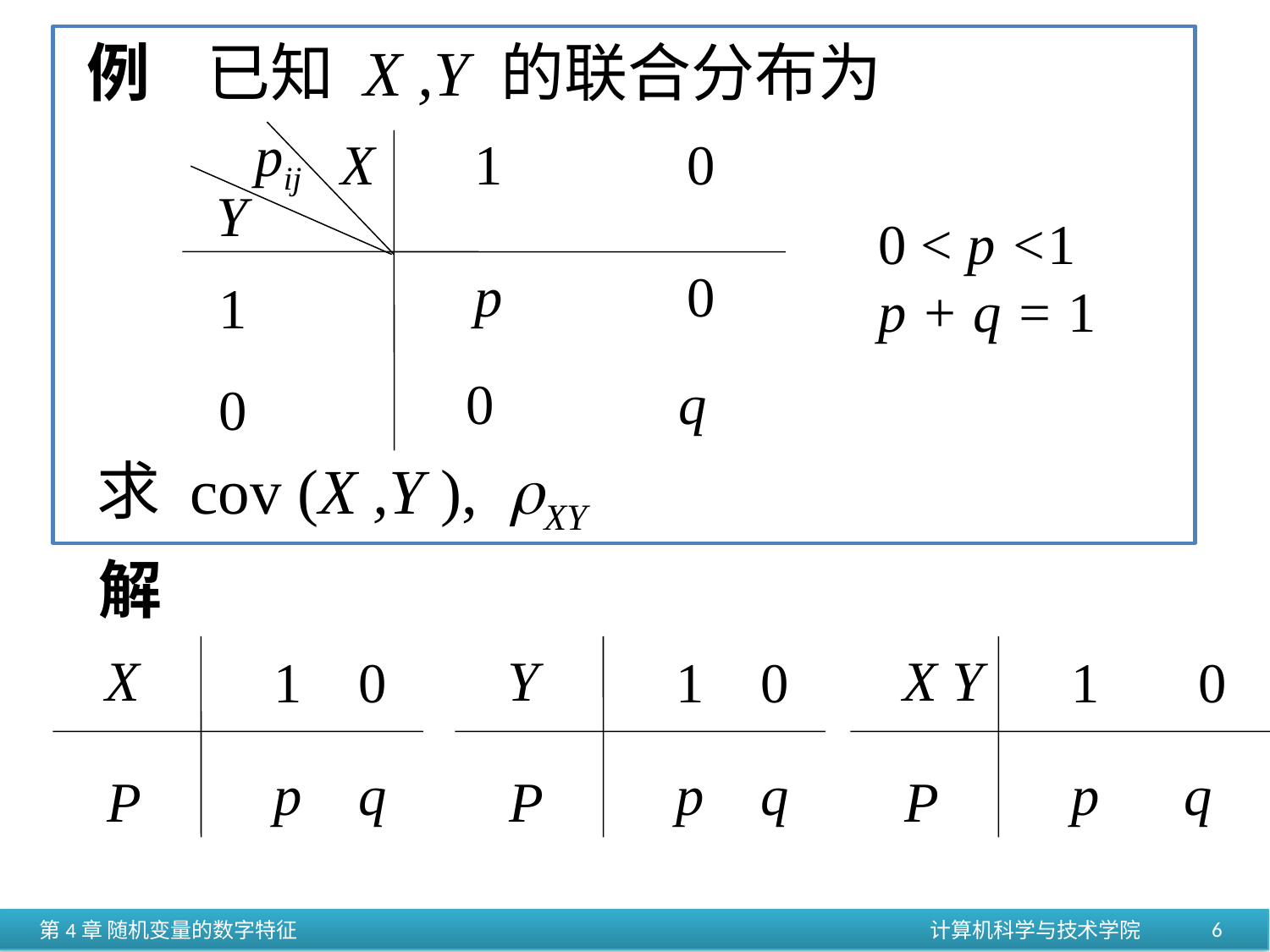

例    已知 X ,Y 的联合分布为
pij

X
  1             0

Y
0 < p <1
p + q = 1

  p             0
1
0
  0             q
求 cov (X ,Y ),  ρXY
解

X
  1    0

  p    q
P

Y
  1    0

  p    q
P

X Y
  1       0

  p      q
P